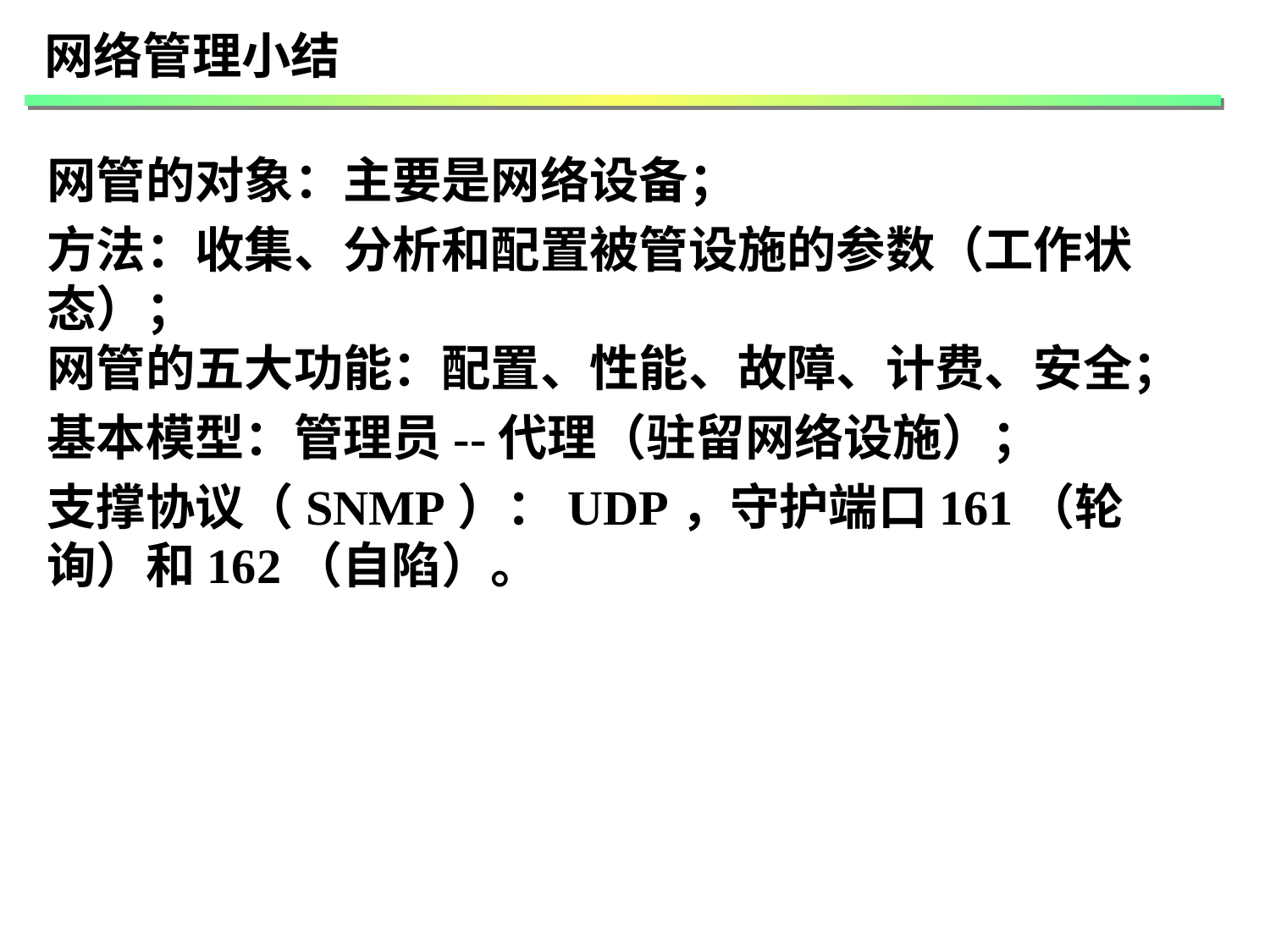

网络管理小结

网管的对象：主要是网络设备；
方法：收集、分析和配置被管设施的参数（工作状态）；
网管的五大功能：配置、性能、故障、计费、安全；
基本模型：管理员--代理（驻留网络设施）；
支撑协议（SNMP）：UDP，守护端口161（轮询）和162（自陷）。